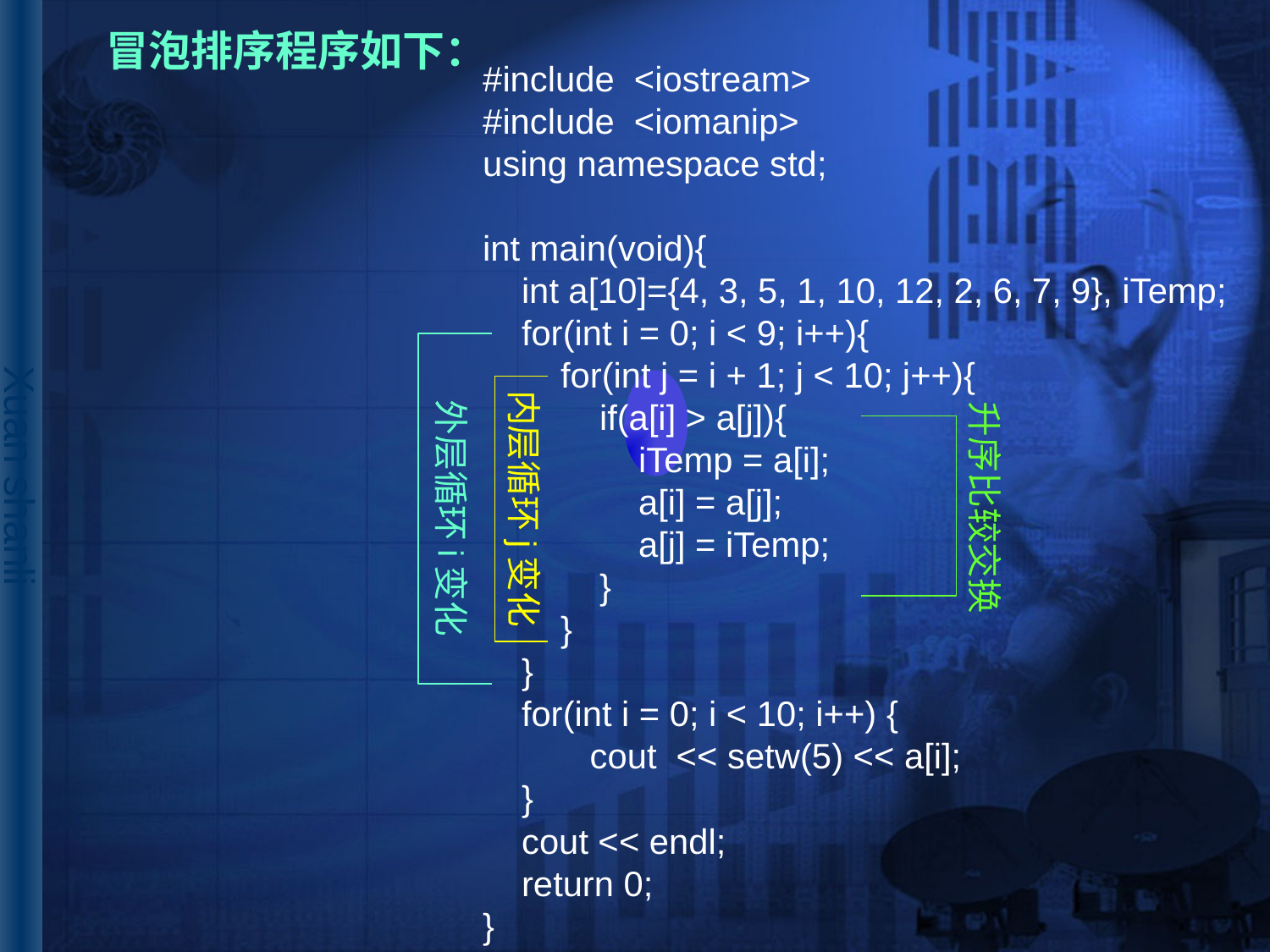

# 冒泡排序程序如下：
#include  <iostream>
#include  <iomanip>
using namespace std;

int main(void){
    int a[10]={4, 3, 5, 1, 10, 12, 2, 6, 7, 9}, iTemp;
    for(int i = 0; i < 9; i++){
        for(int j = i + 1; j < 10; j++){
            if(a[i] > a[j]){
                iTemp = a[i];
                a[i] = a[j];
                a[j] = iTemp;
            }
        }
    }
    for(int i = 0; i < 10; i++) {
           cout  << setw(5) << a[i];
    }
    cout << endl;
    return 0;
}

内层循环j变化
外层循环i变化

升序比较交换